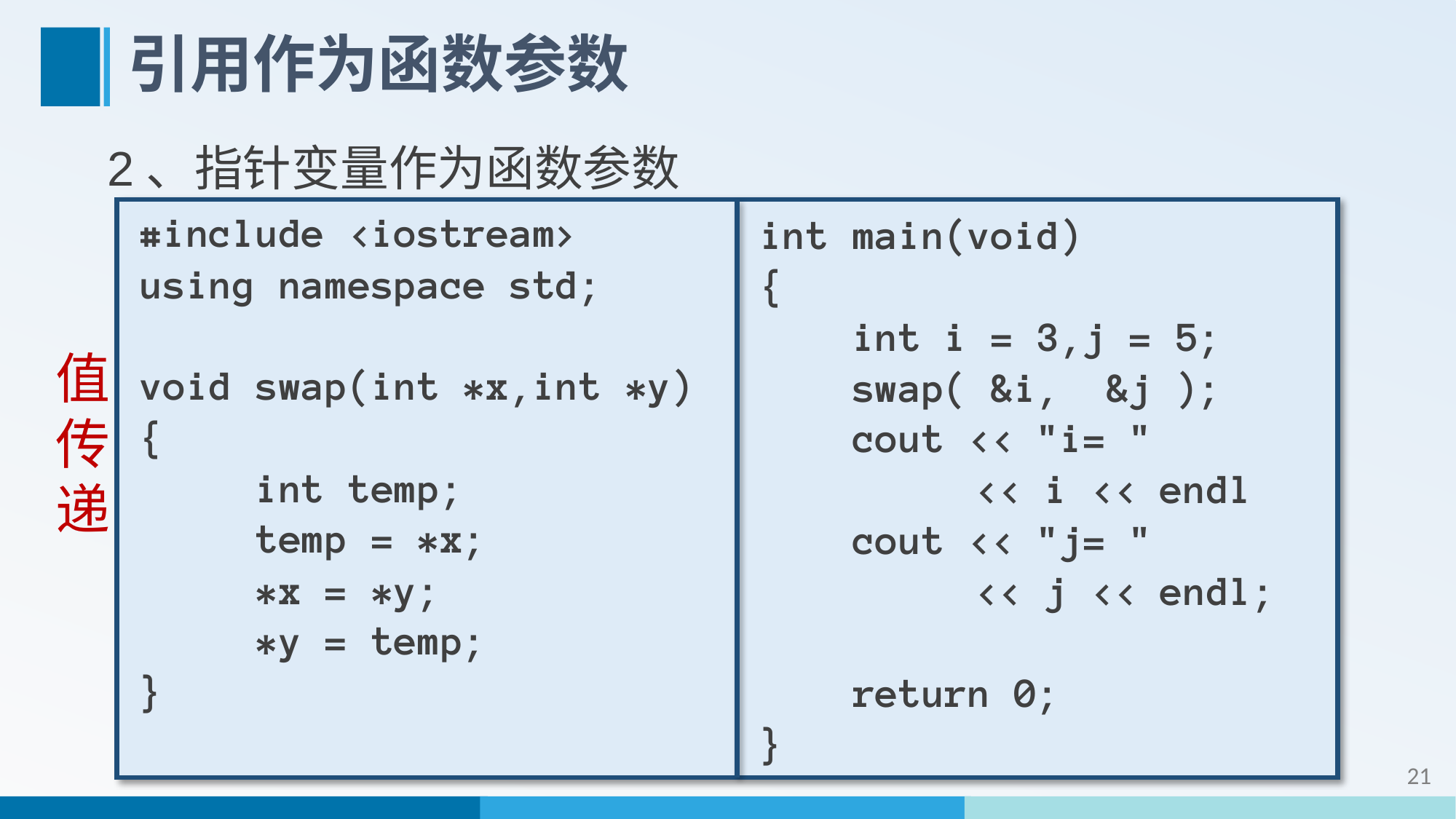

# 引用作为函数参数
2、指针变量作为函数参数

#include <iostream>
using namespace std;

void swap(int *x,int *y)
{
     int temp;
     temp = *x;
     *x = *y;
     *y = temp;
}
int main(void)
{
    int i = 3,j = 5;
    swap( &i,  &j );
    cout << "i= "
        << i << endl
    cout << "j= "
        << j << endl;

    return 0;
}
值
传
递